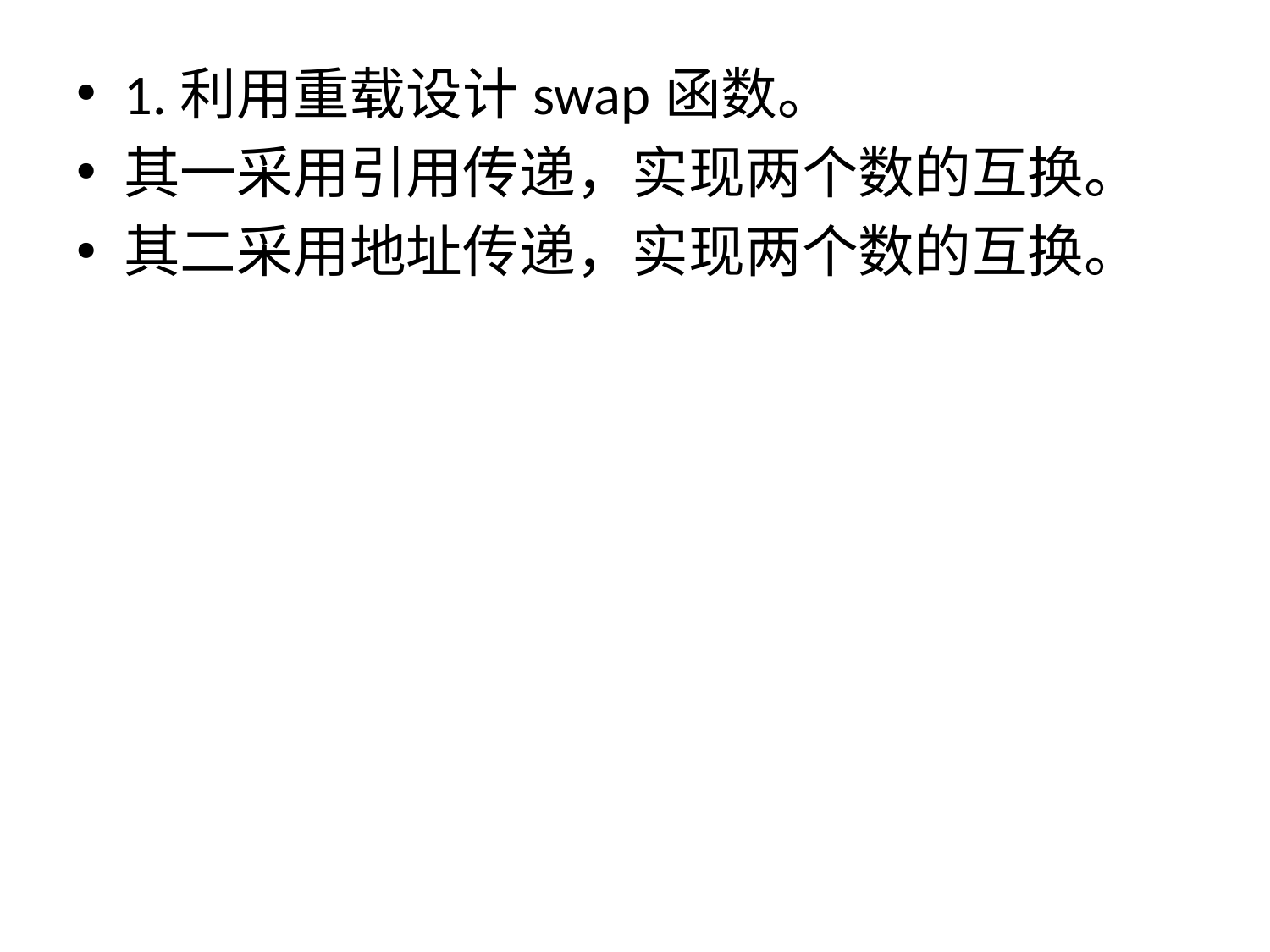

1.利用重载设计swap函数。
其一采用引用传递，实现两个数的互换。
其二采用地址传递，实现两个数的互换。